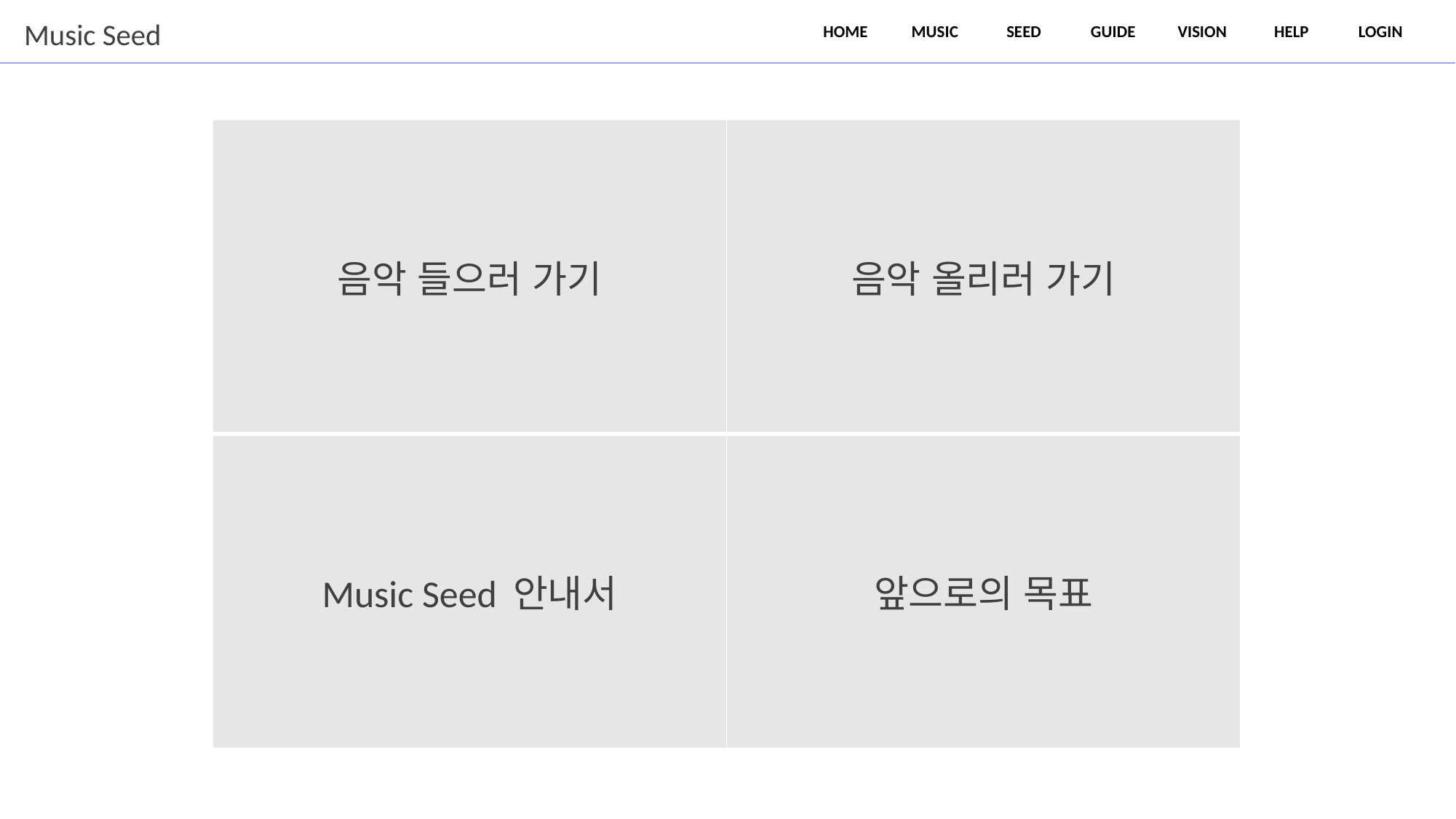

| 음악 들으러 가기 | 음악 올리러 가기 |
| --- | --- |
| Music Seed 안내서 | 앞으로의 목표 |